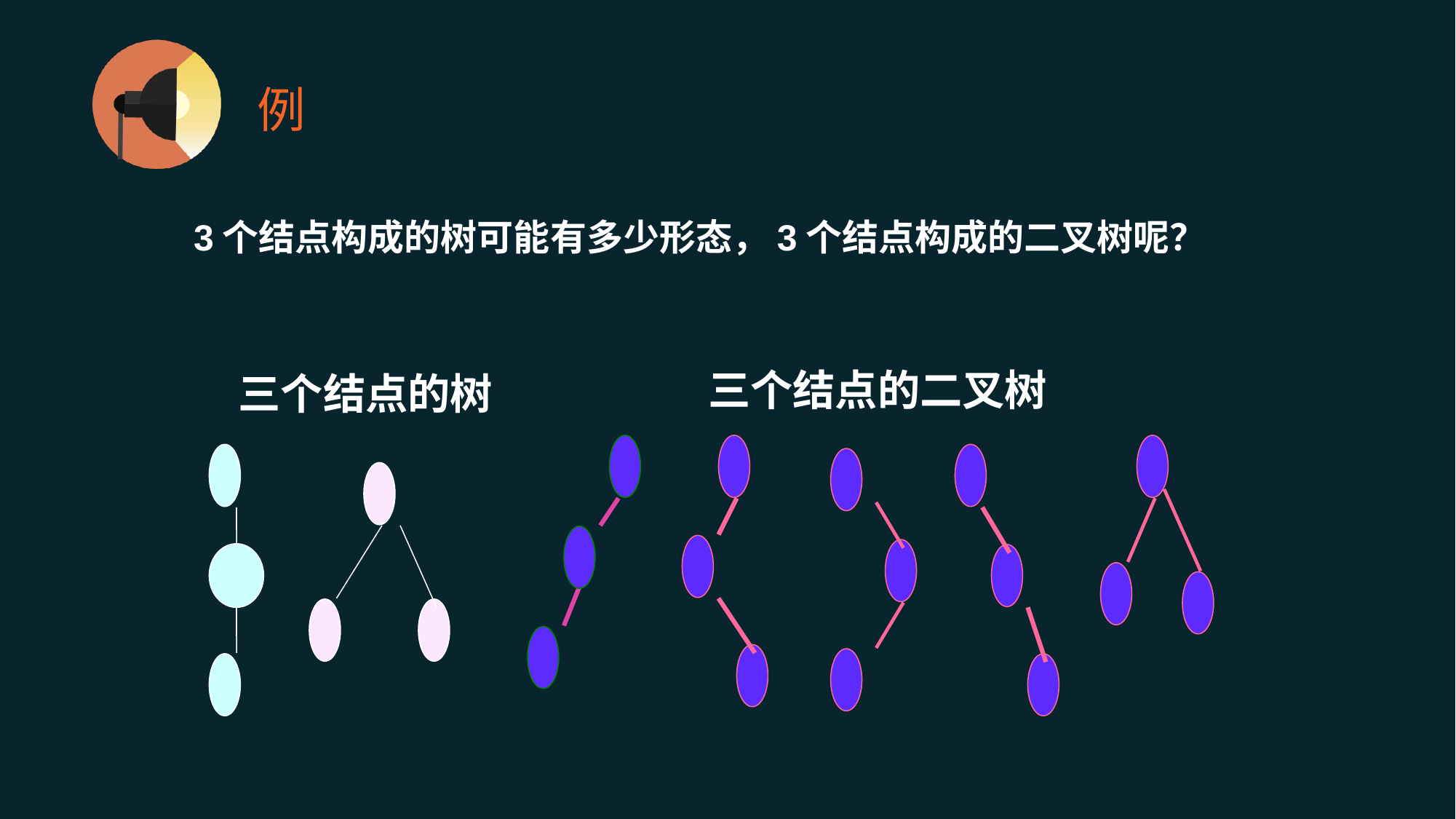

# 例
3个结点构成的树可能有多少形态，3个结点构成的二叉树呢？
三个结点的二叉树
三个结点的树